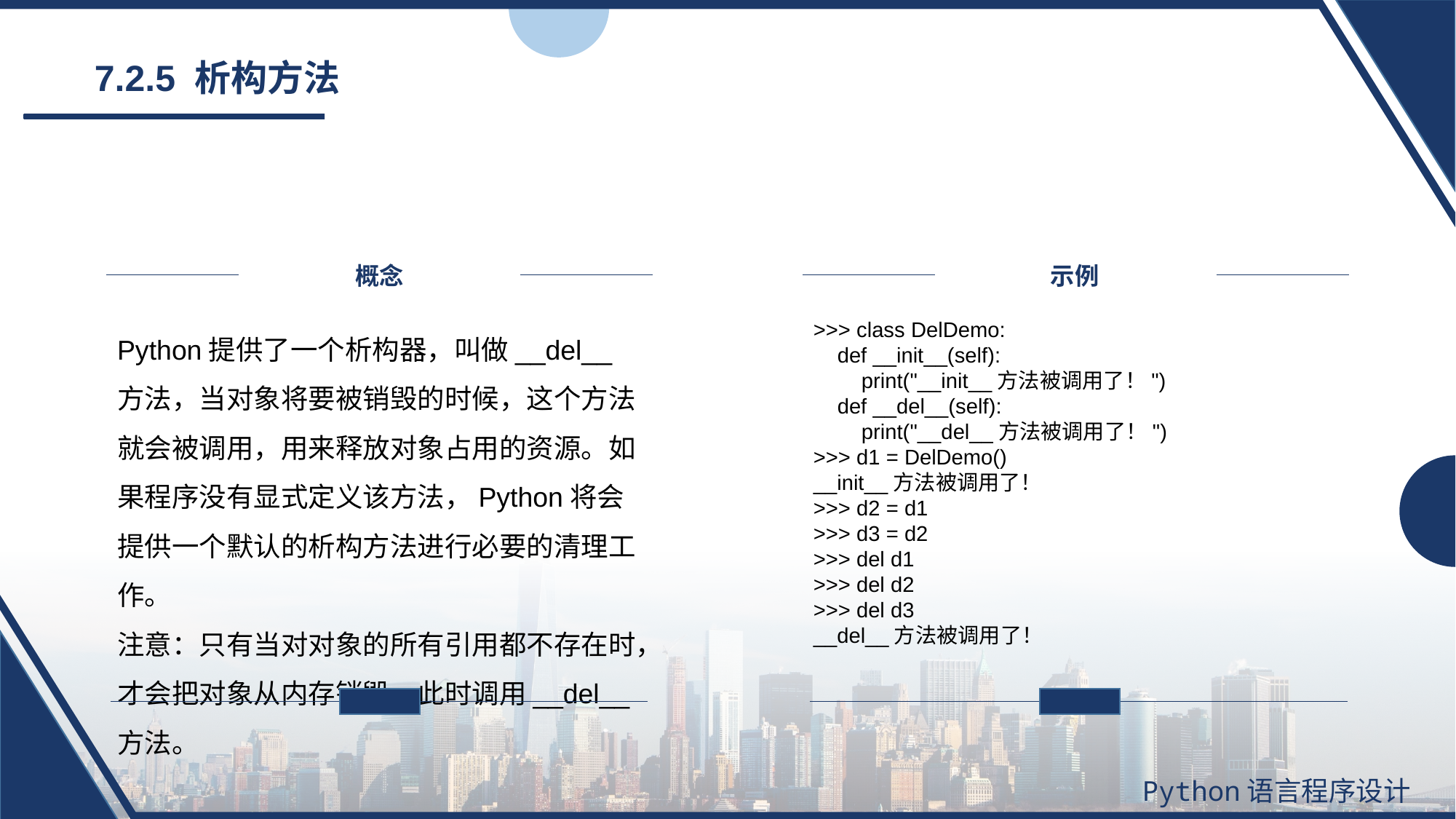

# 7.2.5 析构方法
概念
示例
Python提供了一个析构器，叫做__del__方法，当对象将要被销毁的时候，这个方法就会被调用，用来释放对象占用的资源。如果程序没有显式定义该方法，Python将会提供一个默认的析构方法进行必要的清理工作。
注意：只有当对对象的所有引用都不存在时，才会把对象从内存销毁，此时调用__del__方法。
>>> class DelDemo:
    def __init__(self):
        print("__init__方法被调用了！")
    def __del__(self):
        print("__del__方法被调用了！")
>>> d1 = DelDemo()
__init__方法被调用了！
>>> d2 = d1
>>> d3 = d2
>>> del d1
>>> del d2
>>> del d3
__del__方法被调用了！